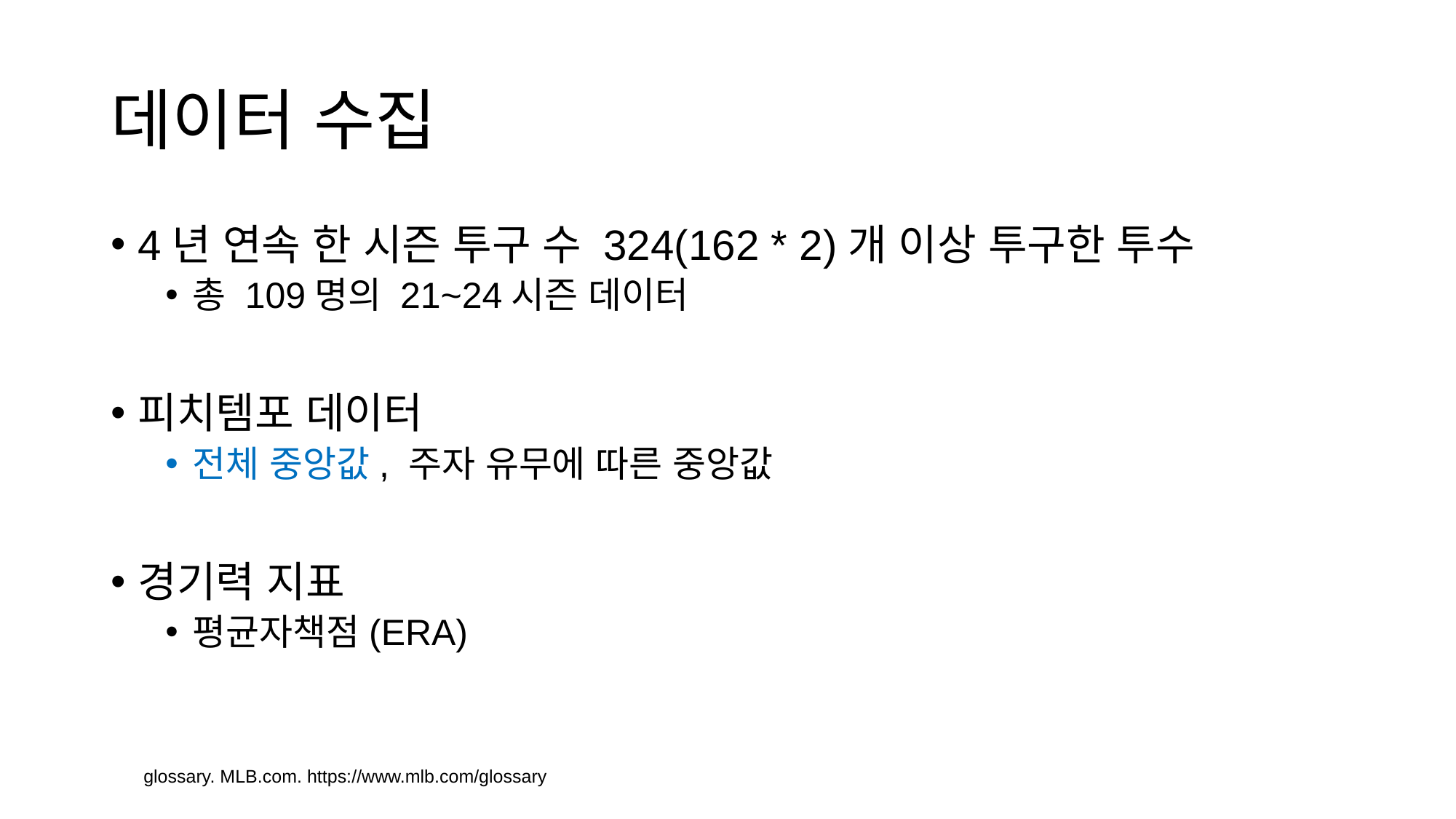

# 데이터 수집
4년 연속 한 시즌 투구 수 324(162 * 2)개 이상 투구한 투수
총 109명의 21~24시즌 데이터

피치템포 데이터
전체 중앙값, 주자 유무에 따른 중앙값

경기력 지표
평균자책점(ERA)

glossary. MLB.com. https://www.mlb.com/glossary